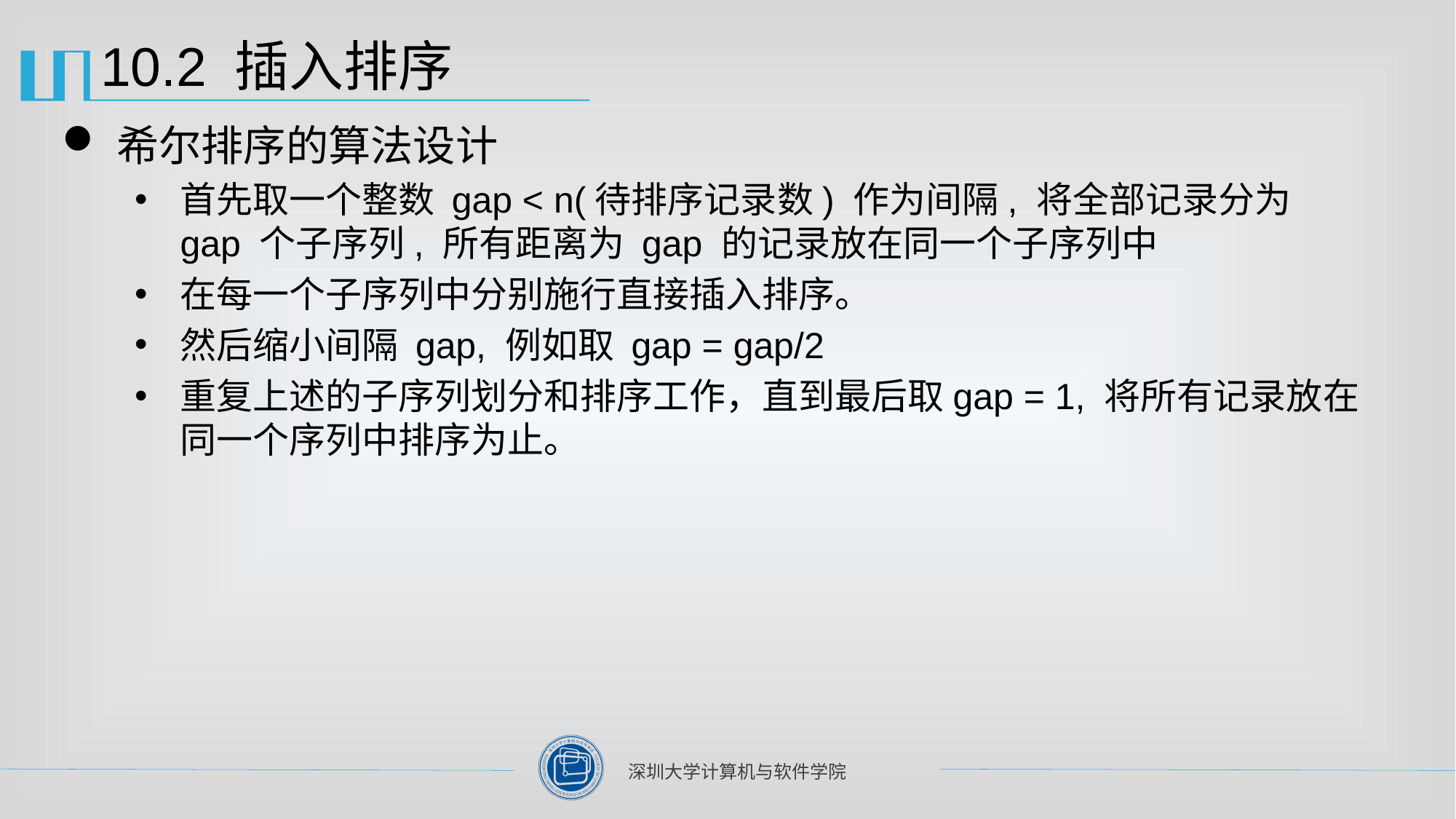

# 10.2 插入排序
希尔排序的算法设计
首先取一个整数 gap < n(待排序记录数) 作为间隔, 将全部记录分为 gap 个子序列, 所有距离为 gap 的记录放在同一个子序列中
在每一个子序列中分别施行直接插入排序。
然后缩小间隔 gap, 例如取 gap = gap/2
重复上述的子序列划分和排序工作，直到最后取gap = 1, 将所有记录放在同一个序列中排序为止。

21